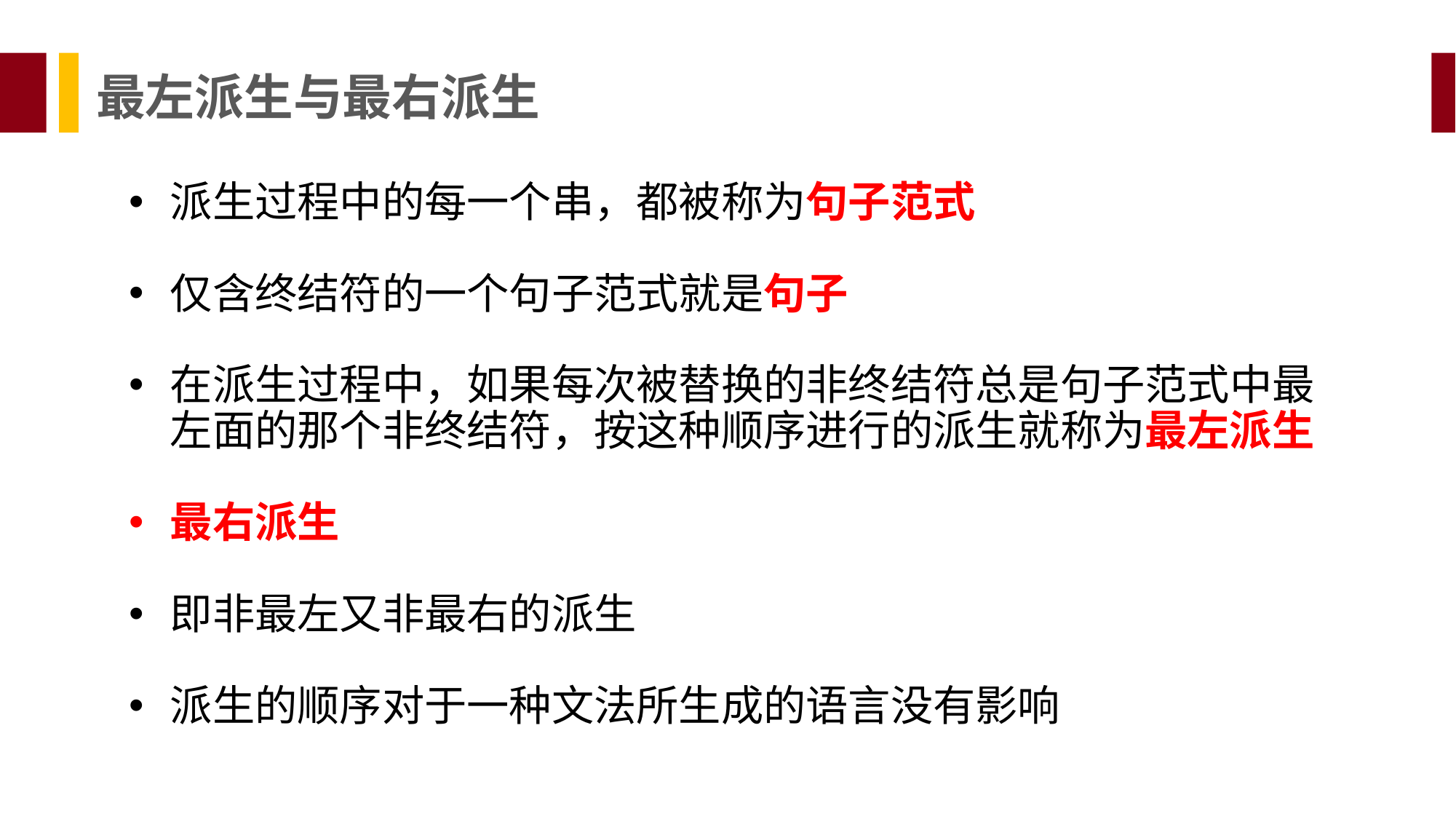

最左派生与最右派生
派生过程中的每一个串，都被称为句子范式

仅含终结符的一个句子范式就是句子

在派生过程中，如果每次被替换的非终结符总是句子范式中最左面的那个非终结符，按这种顺序进行的派生就称为最左派生

最右派生

即非最左又非最右的派生

派生的顺序对于一种文法所生成的语言没有影响